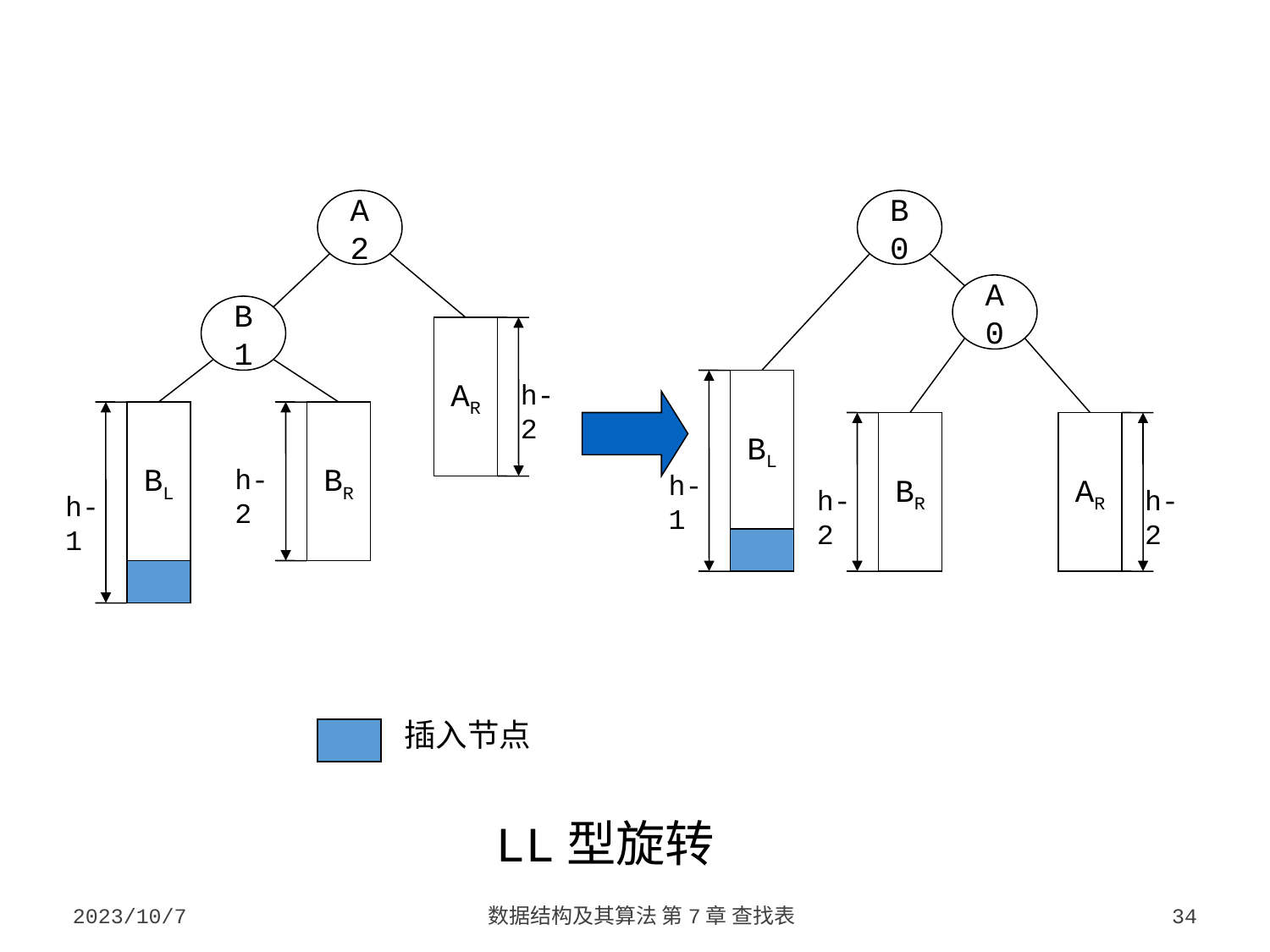

A
2
B
0
A
0
B
1
AR

h-2

BL

BL

BR

BR
AR

h-2
h-1

h-2
h-2
h-1

插入节点

LL型旋转
2023/10/7
数据结构及其算法 第7章 查找表
34